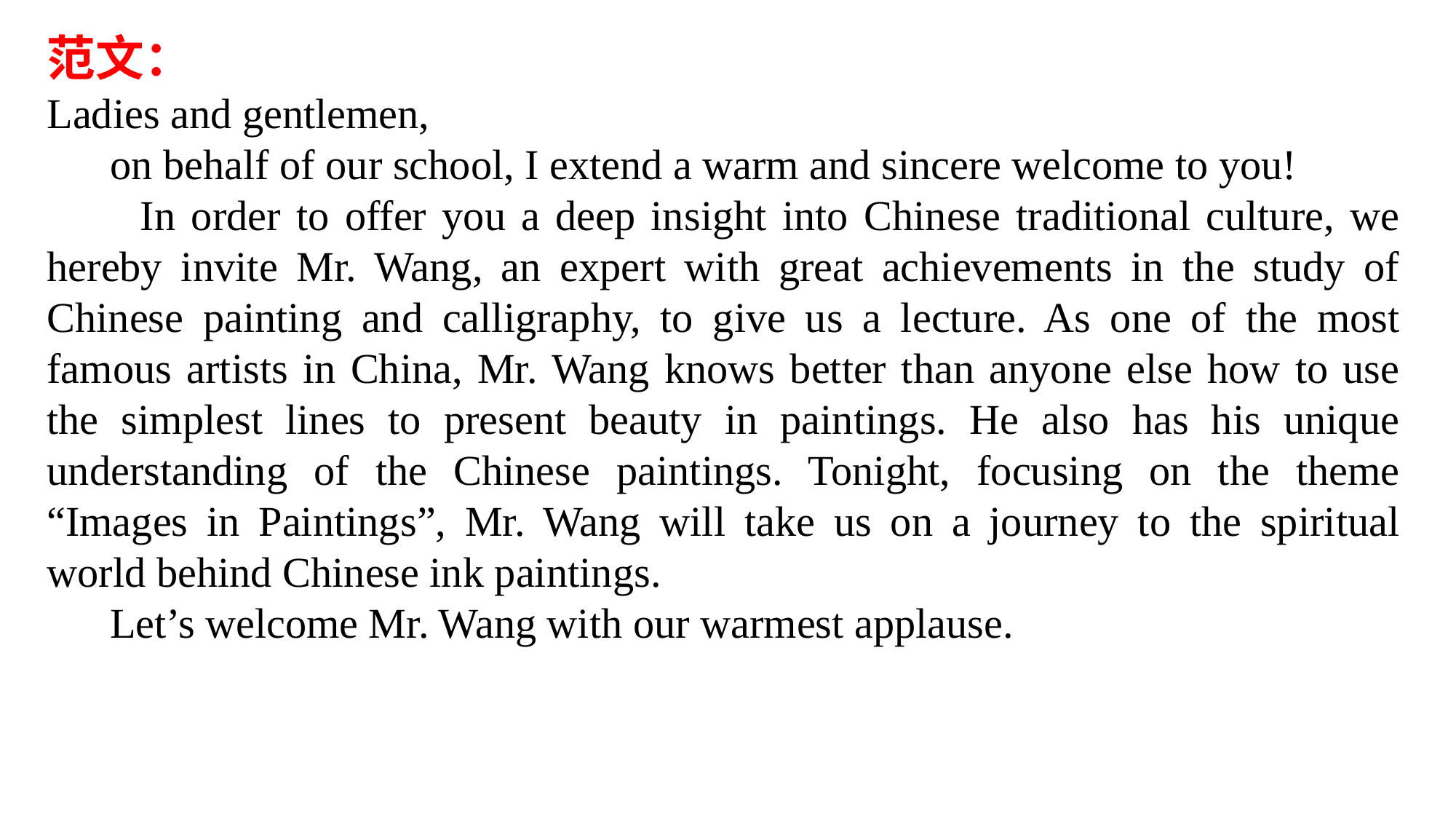

范文：
Ladies and gentlemen,
      on behalf of our school, I extend a warm and sincere welcome to you!
      In order to offer you a deep insight into Chinese traditional culture, we hereby invite Mr. Wang, an expert with great achievements in the study of Chinese painting and calligraphy, to give us a lecture. As one of the most famous artists in China, Mr. Wang knows better than anyone else how to use the simplest lines to present beauty in paintings. He also has his unique understanding of the Chinese paintings. Tonight, focusing on the theme “Images in Paintings”, Mr. Wang will take us on a journey to the spiritual world behind Chinese ink paintings.
      Let’s welcome Mr. Wang with our warmest applause.